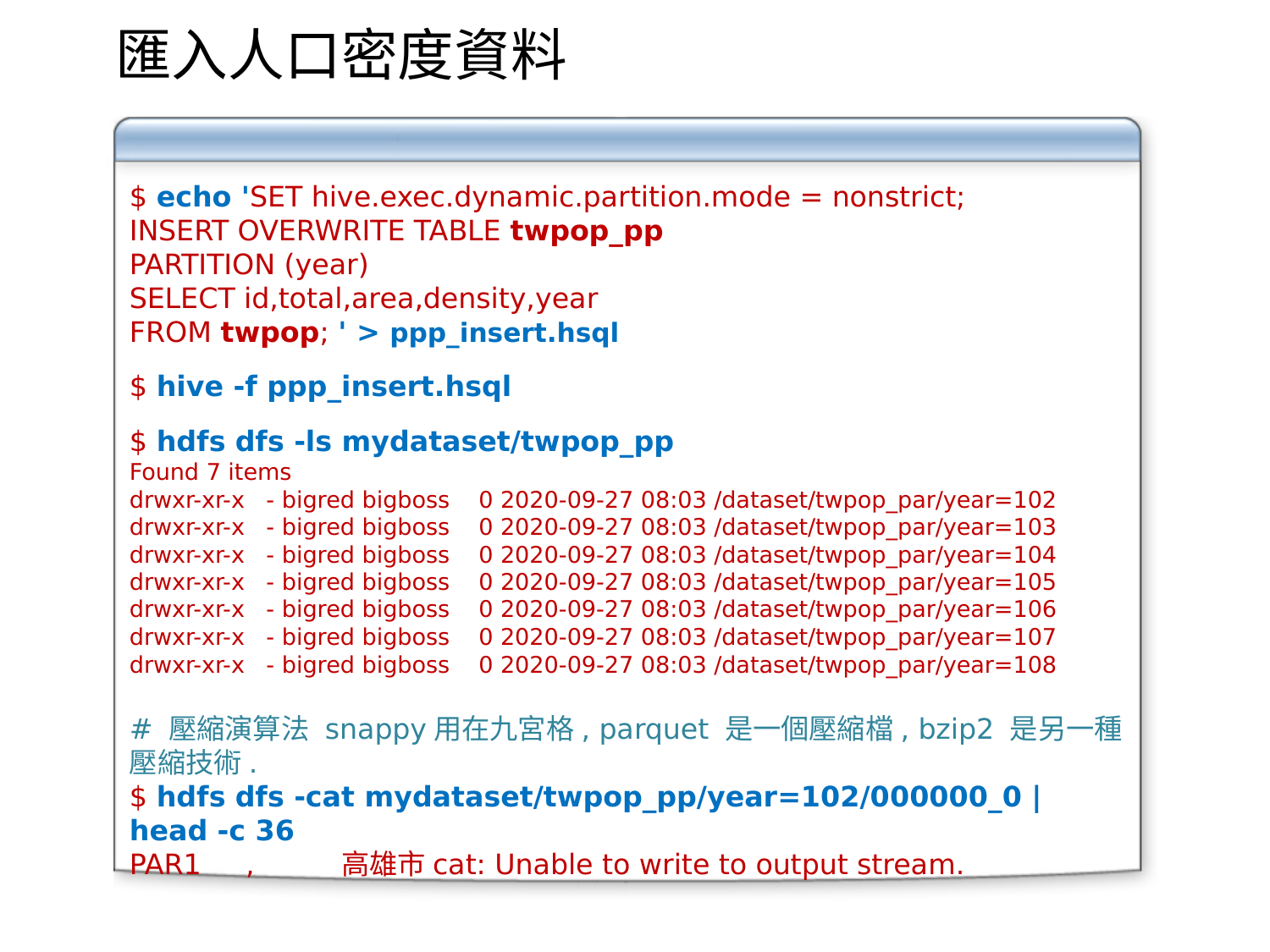

匯入人口密度資料
$ echo 'SET hive.exec.dynamic.partition.mode = nonstrict;
INSERT OVERWRITE TABLE twpop_pp
PARTITION (year)
SELECT id,total,area,density,year
FROM twpop; ' > ppp_insert.hsql

$ hive -f ppp_insert.hsql

$ hdfs dfs -ls mydataset/twpop_pp
Found 7 items
drwxr-xr-x   - bigred bigboss    0 2020-09-27 08:03 /dataset/twpop_par/year=102
drwxr-xr-x   - bigred bigboss    0 2020-09-27 08:03 /dataset/twpop_par/year=103
drwxr-xr-x   - bigred bigboss    0 2020-09-27 08:03 /dataset/twpop_par/year=104
drwxr-xr-x   - bigred bigboss    0 2020-09-27 08:03 /dataset/twpop_par/year=105
drwxr-xr-x   - bigred bigboss    0 2020-09-27 08:03 /dataset/twpop_par/year=106
drwxr-xr-x   - bigred bigboss    0 2020-09-27 08:03 /dataset/twpop_par/year=107
drwxr-xr-x   - bigred bigboss    0 2020-09-27 08:03 /dataset/twpop_par/year=108

# 壓縮演算法 snappy用在九宮格, parquet 是一個壓縮檔, bzip2 是另一種壓縮技術.
$ hdfs dfs -cat mydataset/twpop_pp/year=102/000000_0 | head -c 36
PAR1     ,         高雄市cat: Unable to write to output stream.